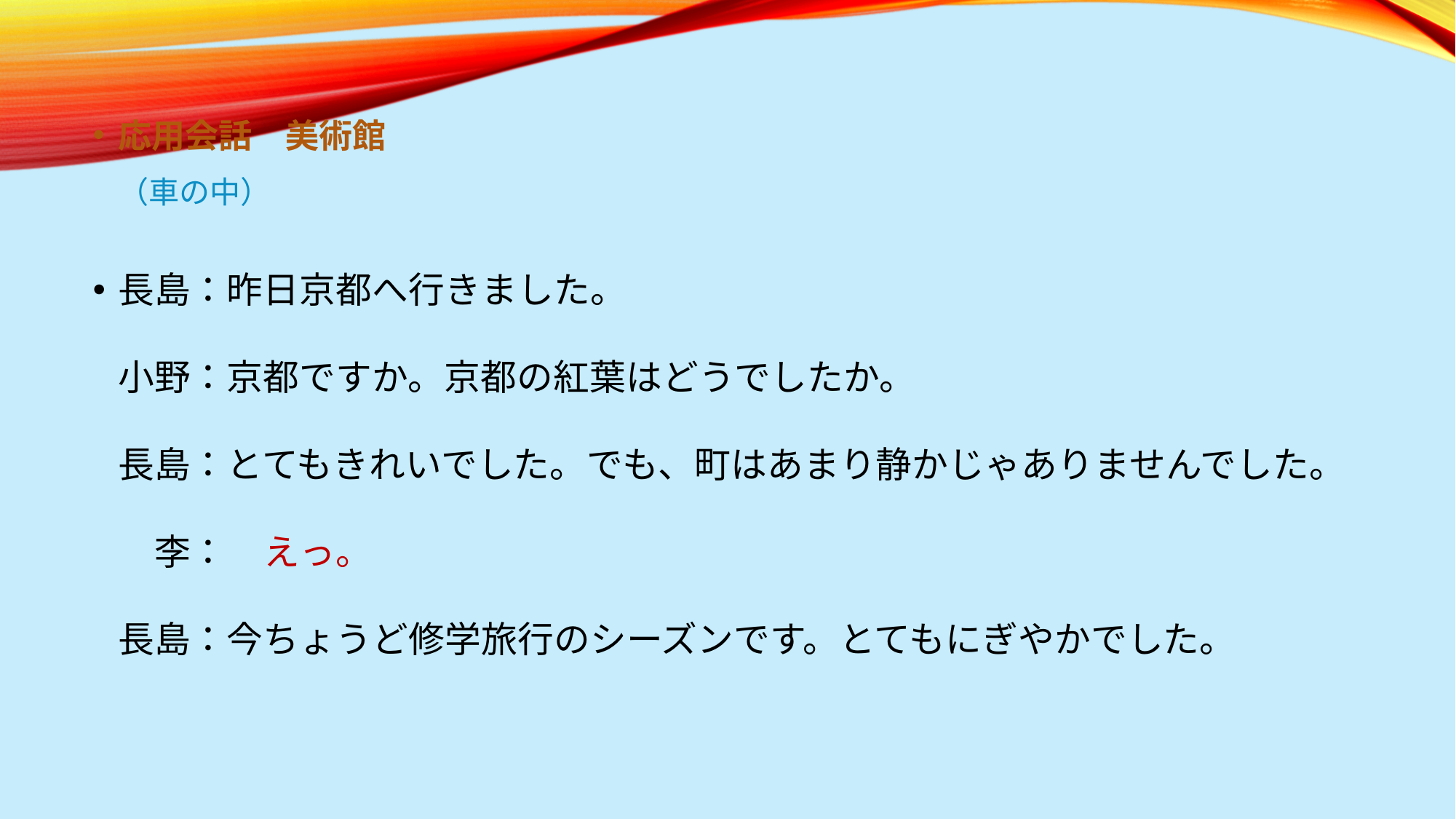

応用会話　美術館
（車の中）
長島：昨日京都へ行きました。
小野：京都ですか。京都の紅葉はどうでしたか。
長島：とてもきれいでした。でも、町はあまり静かじゃありませんでした。
　李：　えっ。
長島：今ちょうど修学旅行のシーズンです。とてもにぎやかでした。